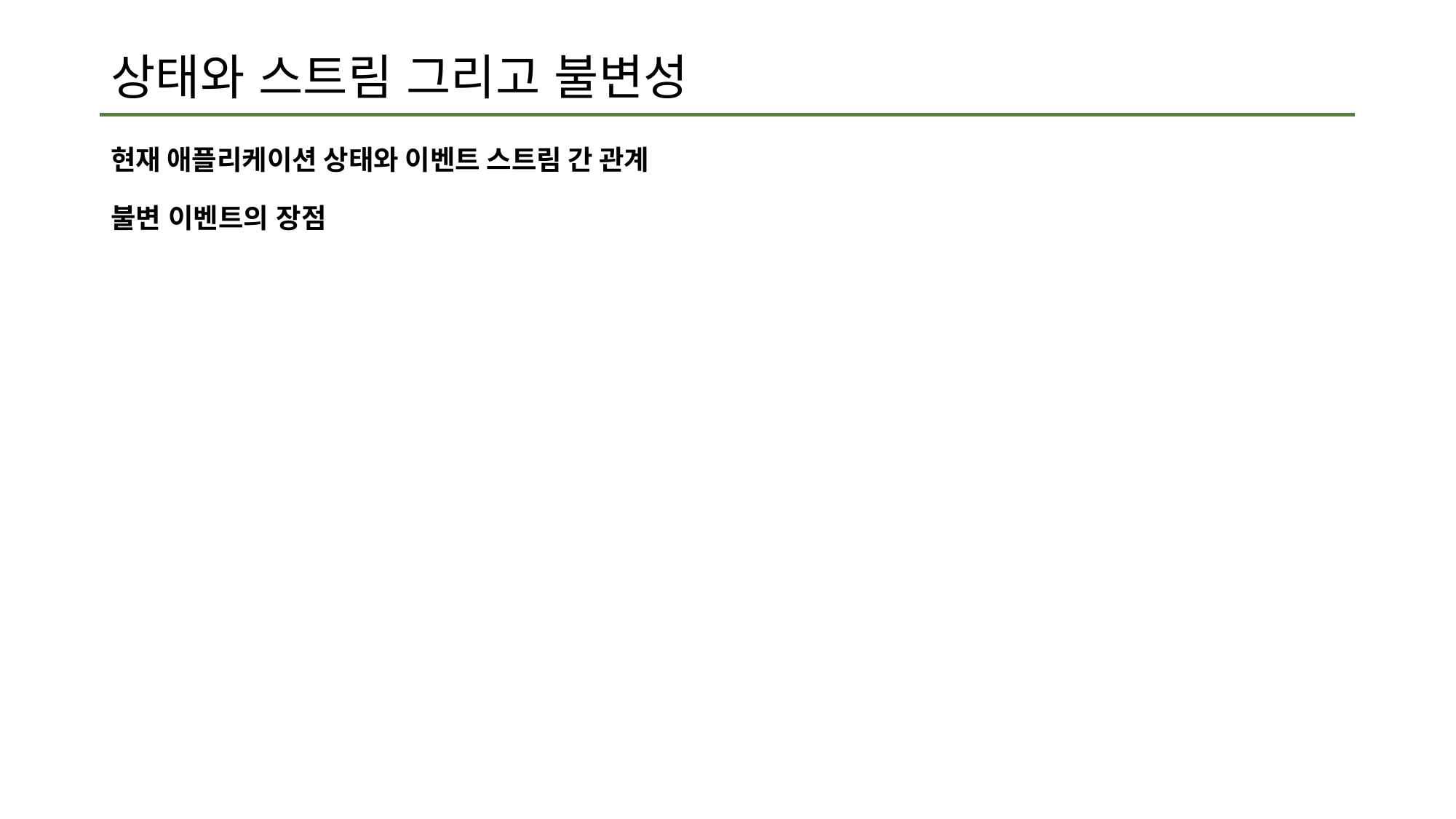

# 상태와 스트림 그리고 불변성
현재 애플리케이션 상태와 이벤트 스트림 간 관계

불변 이벤트의 장점